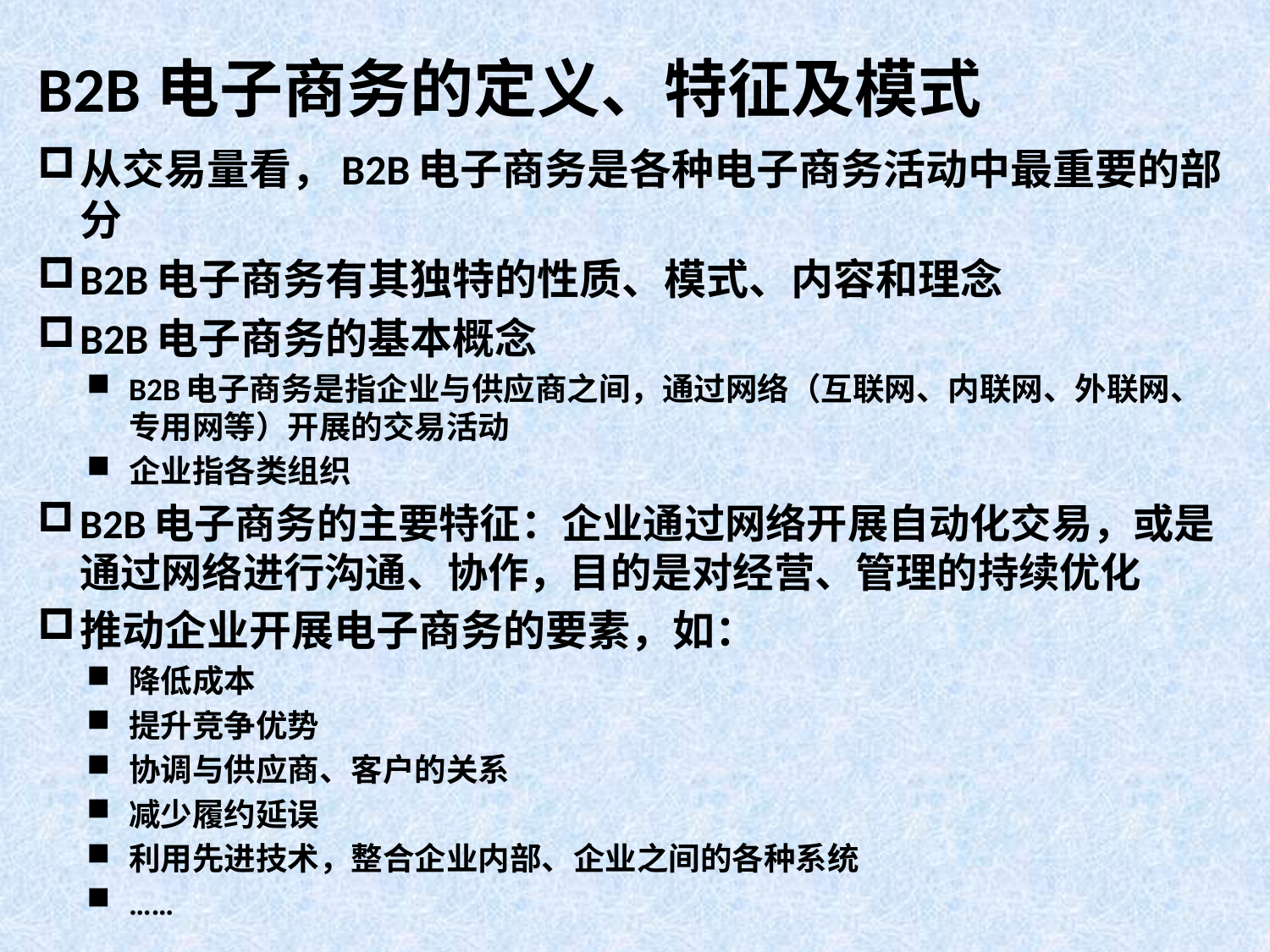

# B2B电子商务的定义、特征及模式
从交易量看，B2B电子商务是各种电子商务活动中最重要的部分
B2B电子商务有其独特的性质、模式、内容和理念
B2B电子商务的基本概念
B2B电子商务是指企业与供应商之间，通过网络（互联网、内联网、外联网、专用网等）开展的交易活动
企业指各类组织
B2B电子商务的主要特征：企业通过网络开展自动化交易，或是通过网络进行沟通、协作，目的是对经营、管理的持续优化
推动企业开展电子商务的要素，如：
降低成本
提升竞争优势
协调与供应商、客户的关系
减少履约延误
利用先进技术，整合企业内部、企业之间的各种系统
……